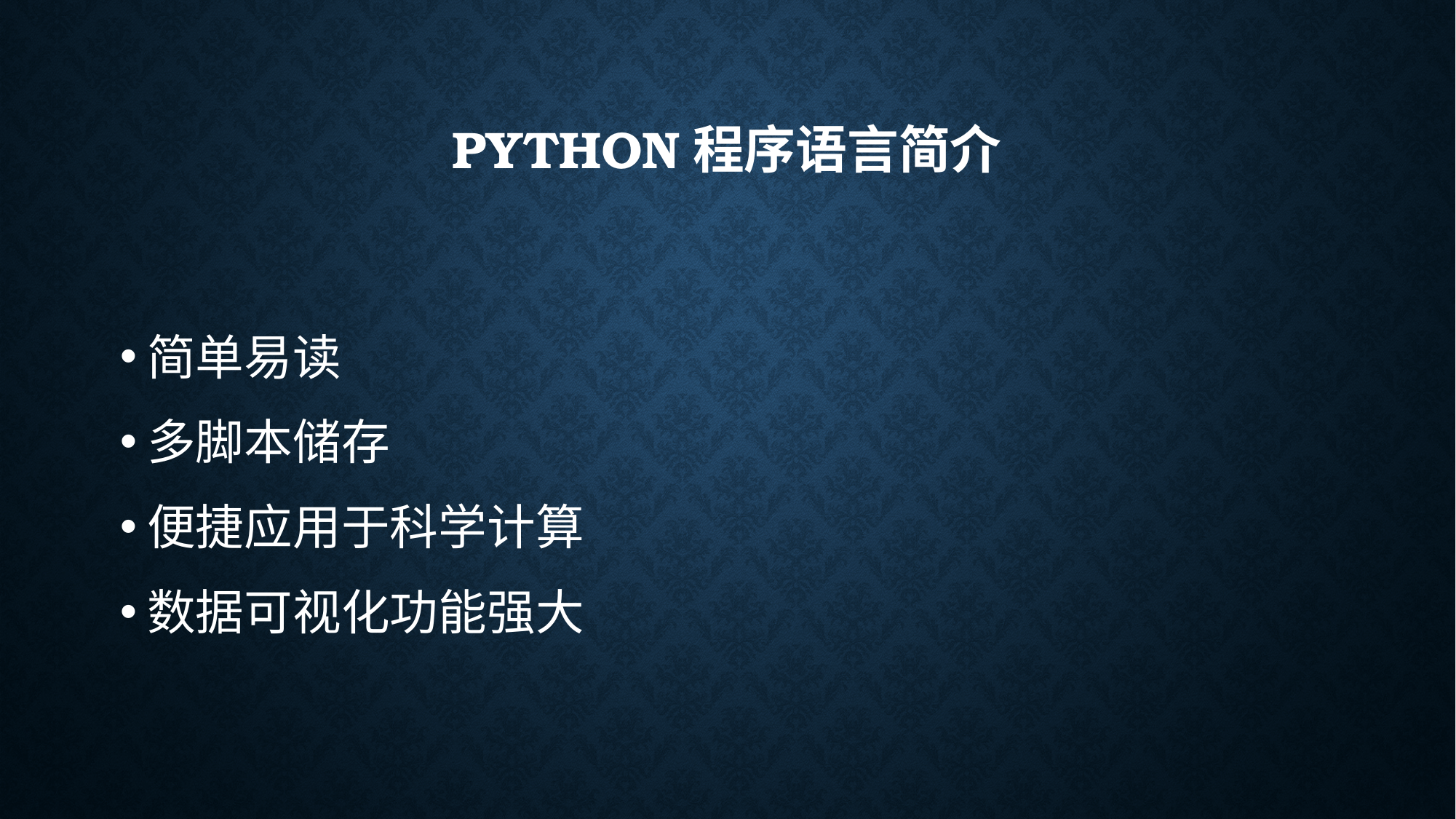

# Python程序语言简介
简单易读
多脚本储存
便捷应用于科学计算
数据可视化功能强大